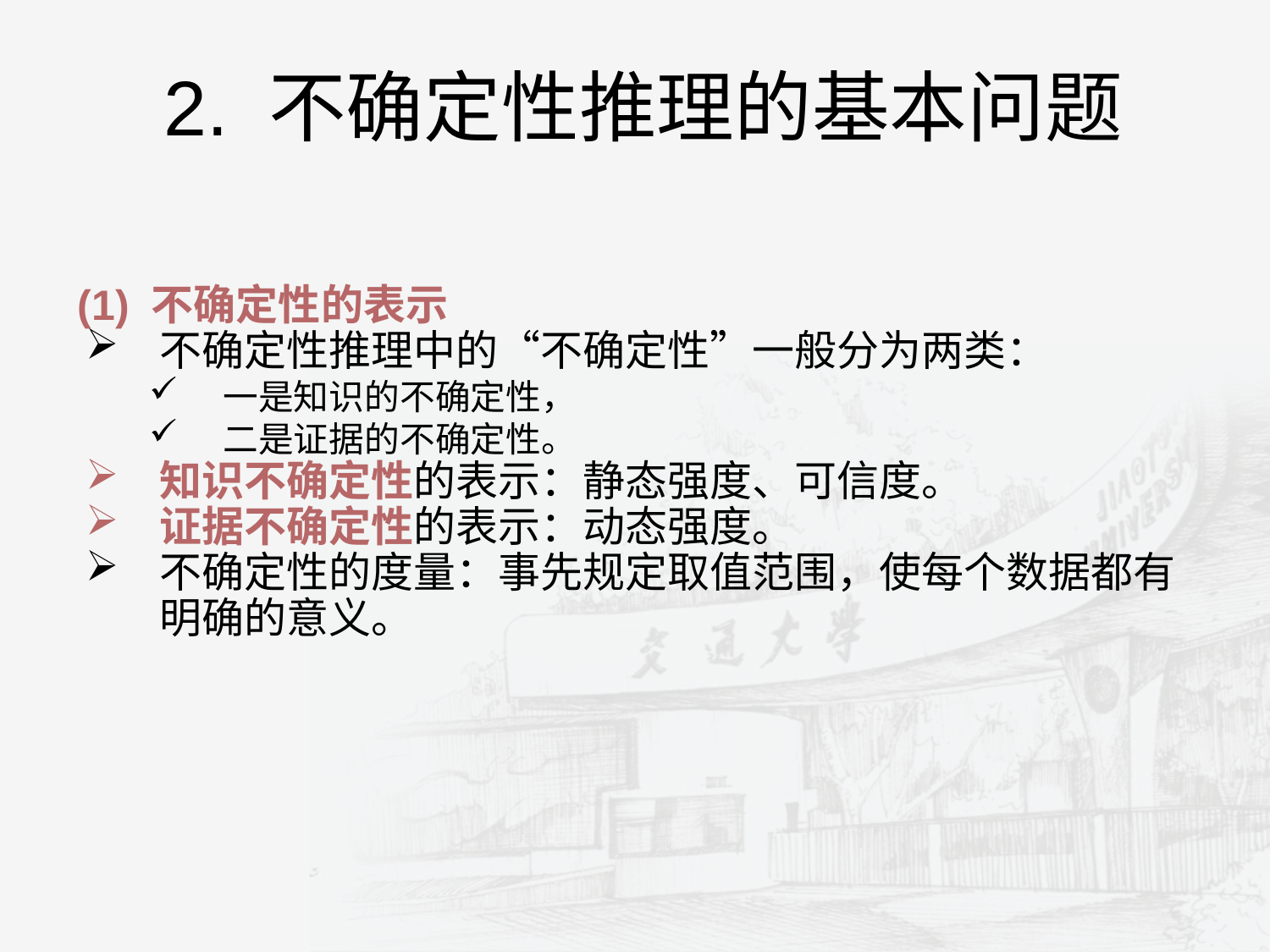

2. 不确定性推理的基本问题
(1) 不确定性的表示
不确定性推理中的“不确定性”一般分为两类：
一是知识的不确定性，
二是证据的不确定性。
知识不确定性的表示：静态强度、可信度。
证据不确定性的表示：动态强度。
不确定性的度量：事先规定取值范围，使每个数据都有明确的意义。

5